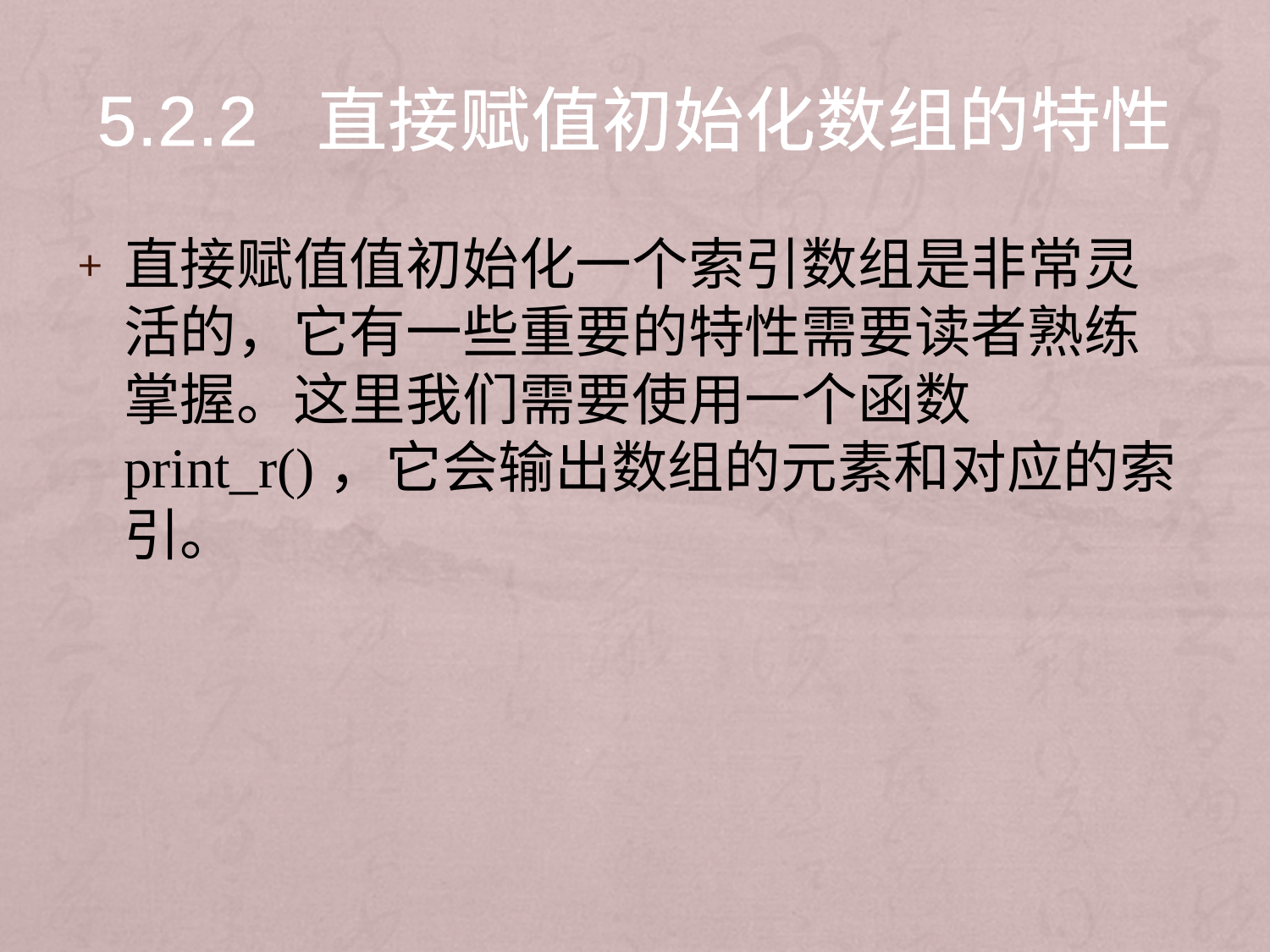

# 5.2.2  直接赋值初始化数组的特性
直接赋值值初始化一个索引数组是非常灵活的，它有一些重要的特性需要读者熟练掌握。这里我们需要使用一个函数print_r()，它会输出数组的元素和对应的索引。